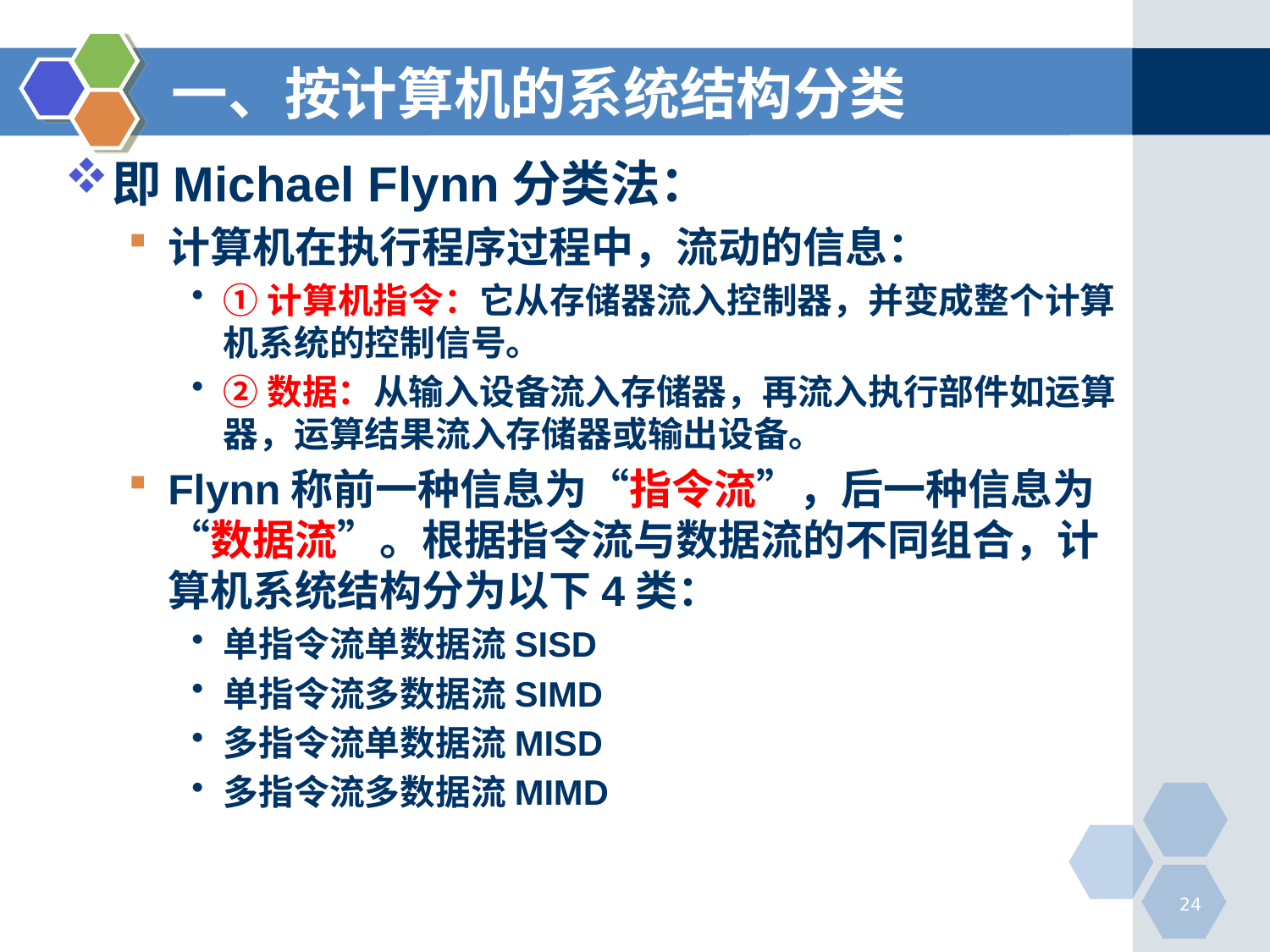

# 一、按计算机的系统结构分类
即Michael Flynn分类法：
计算机在执行程序过程中，流动的信息：
①计算机指令：它从存储器流入控制器，并变成整个计算机系统的控制信号。
②数据：从输入设备流入存储器，再流入执行部件如运算器，运算结果流入存储器或输出设备。
Flynn称前一种信息为“指令流”，后一种信息为“数据流”。根据指令流与数据流的不同组合，计算机系统结构分为以下4类：
单指令流单数据流SISD
单指令流多数据流SIMD
多指令流单数据流MISD
多指令流多数据流MIMD
24